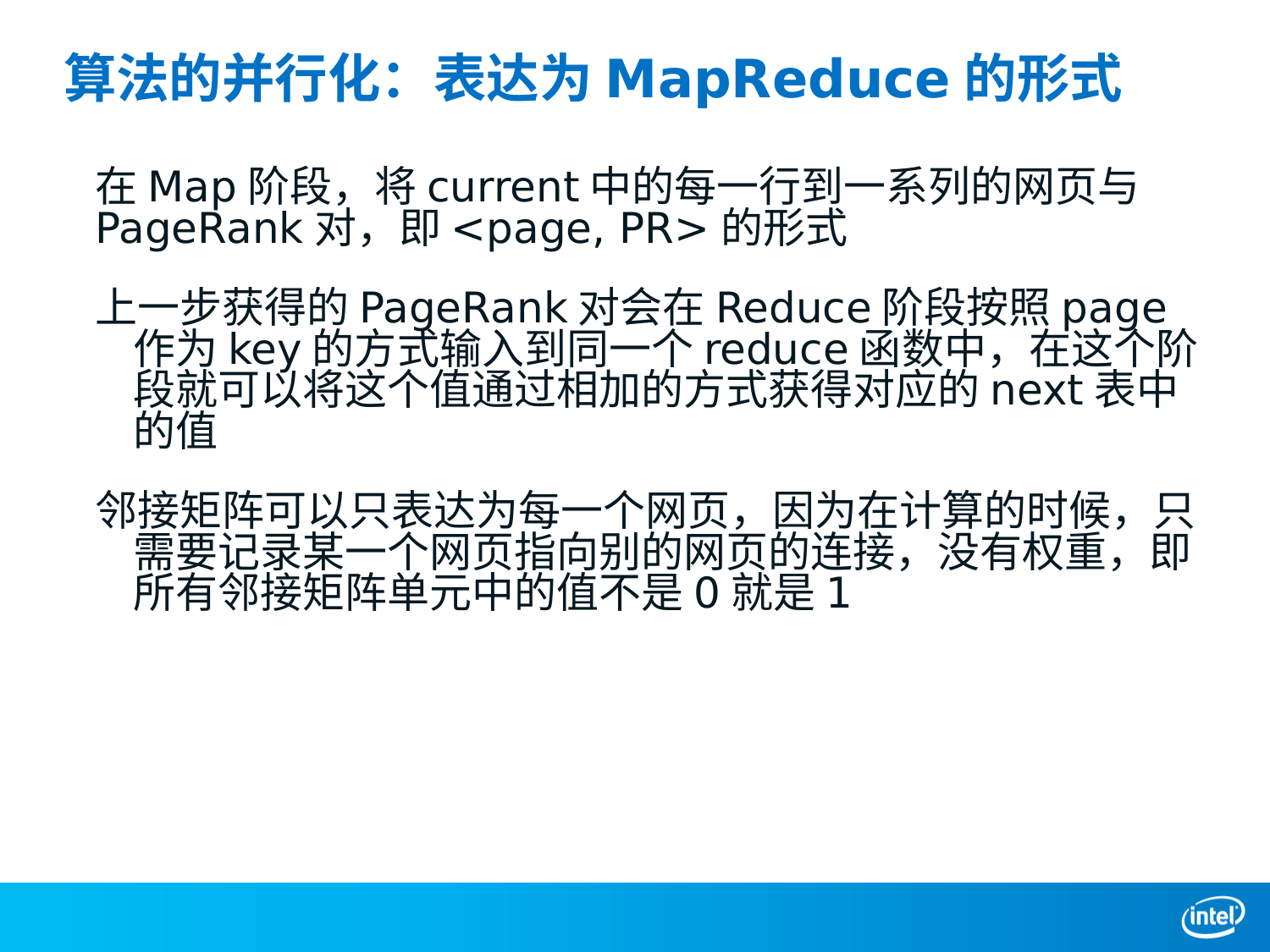

# 算法的并行化：表达为MapReduce的形式
在Map阶段，将current中的每一行到一系列的网页与PageRank对，即<page, PR>的形式
上一步获得的PageRank对会在Reduce阶段按照page作为key的方式输入到同一个reduce函数中，在这个阶段就可以将这个值通过相加的方式获得对应的next表中的值
邻接矩阵可以只表达为每一个网页，因为在计算的时候，只需要记录某一个网页指向别的网页的连接，没有权重，即所有邻接矩阵单元中的值不是0就是1